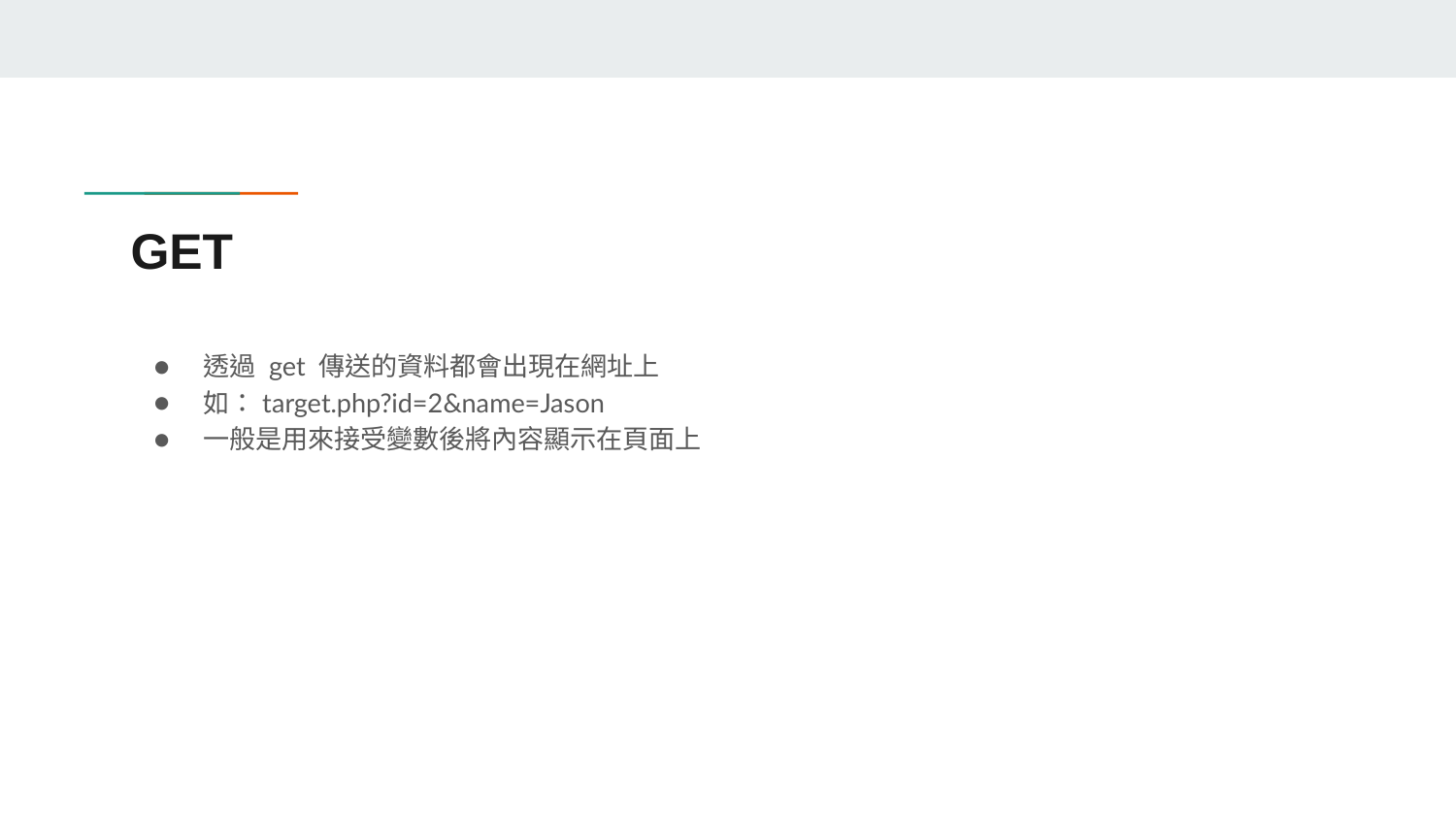

# GET
透過 get 傳送的資料都會出現在網址上
如：target.php?id=2&name=Jason
一般是用來接受變數後將內容顯示在頁面上